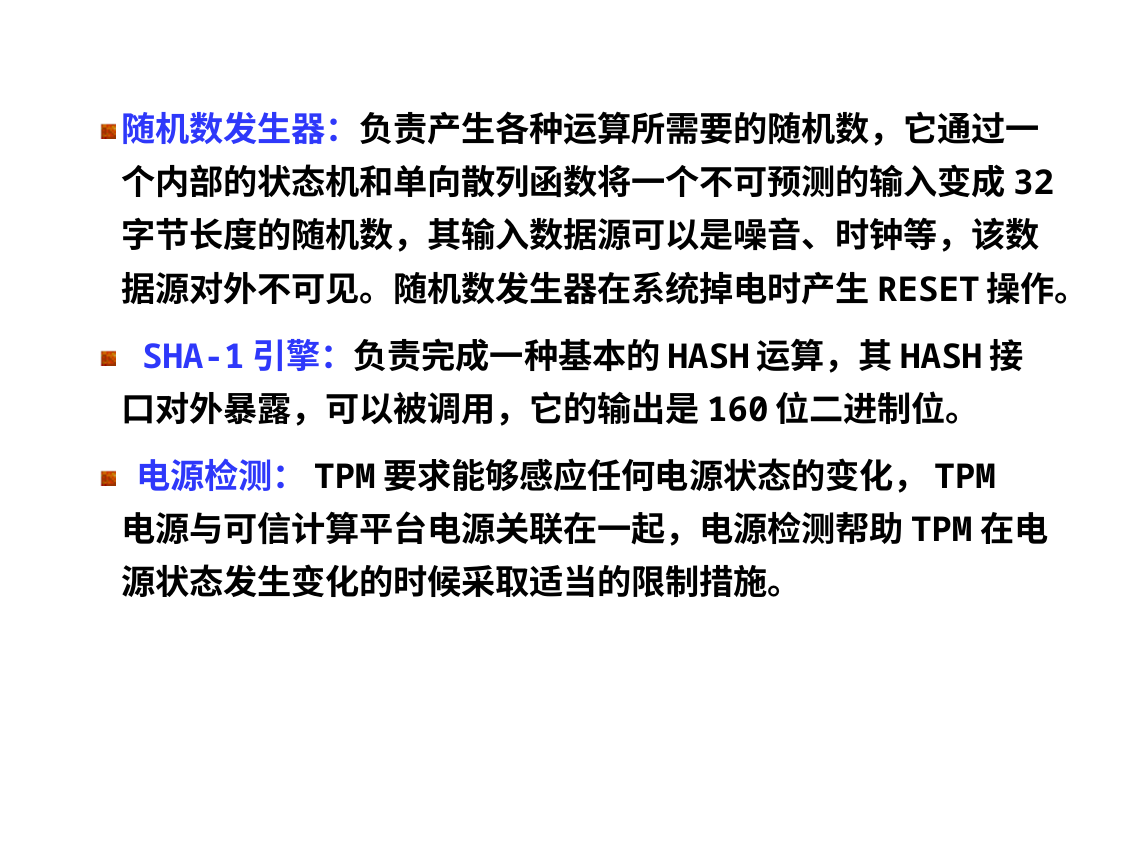

随机数发生器：负责产生各种运算所需要的随机数，它通过一个内部的状态机和单向散列函数将一个不可预测的输入变成32字节长度的随机数，其输入数据源可以是噪音、时钟等，该数据源对外不可见。随机数发生器在系统掉电时产生RESET操作。
 SHA-1引擎：负责完成一种基本的HASH运算，其HASH接口对外暴露，可以被调用，它的输出是160位二进制位。
 电源检测：TPM要求能够感应任何电源状态的变化，TPM 电源与可信计算平台电源关联在一起，电源检测帮助TPM在电源状态发生变化的时候采取适当的限制措施。